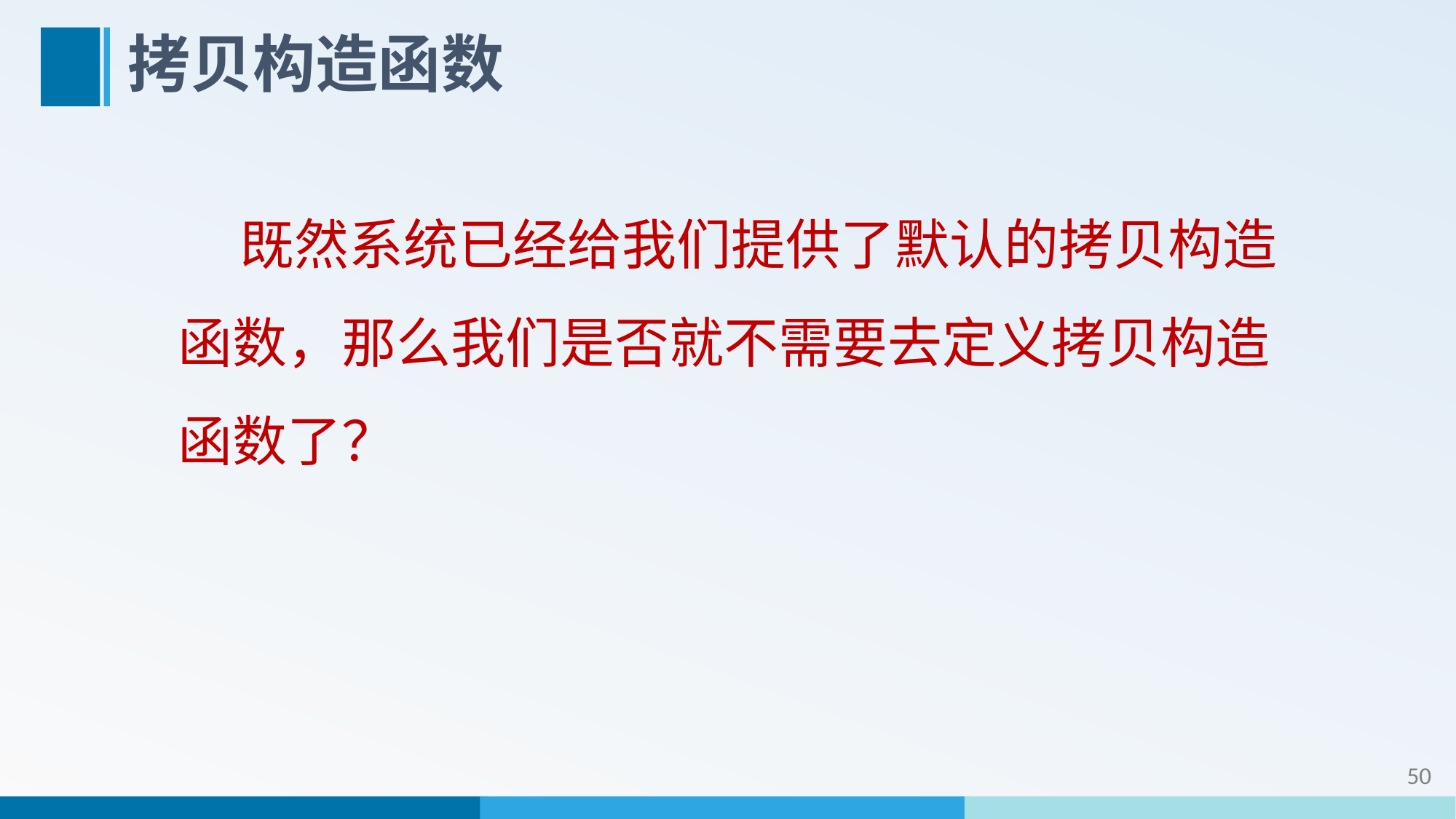

# 拷贝构造函数
    既然系统已经给我们提供了默认的拷贝构造函数，那么我们是否就不需要去定义拷贝构造函数了？